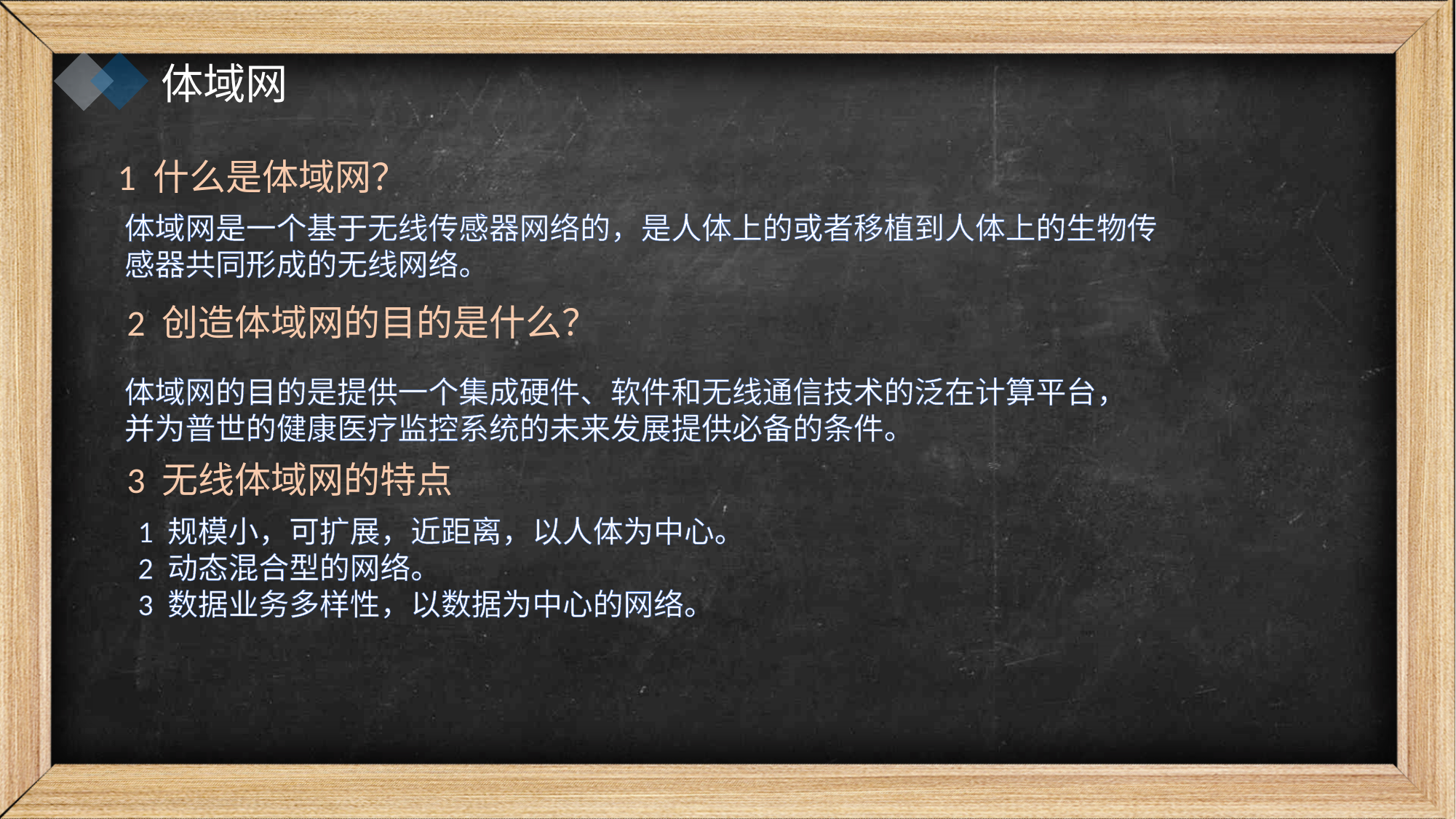

体域网

1 什么是体域网？
体域网是一个基于无线传感器网络的，是人体上的或者移植到人体上的生物传感器共同形成的无线网络。
2 创造体域网的目的是什么？
体域网的目的是提供一个集成硬件、软件和无线通信技术的泛在计算平台，并为普世的健康医疗监控系统的未来发展提供必备的条件。
3 无线体域网的特点
1 规模小，可扩展，近距离，以人体为中心。
2 动态混合型的网络。
3 数据业务多样性，以数据为中心的网络。